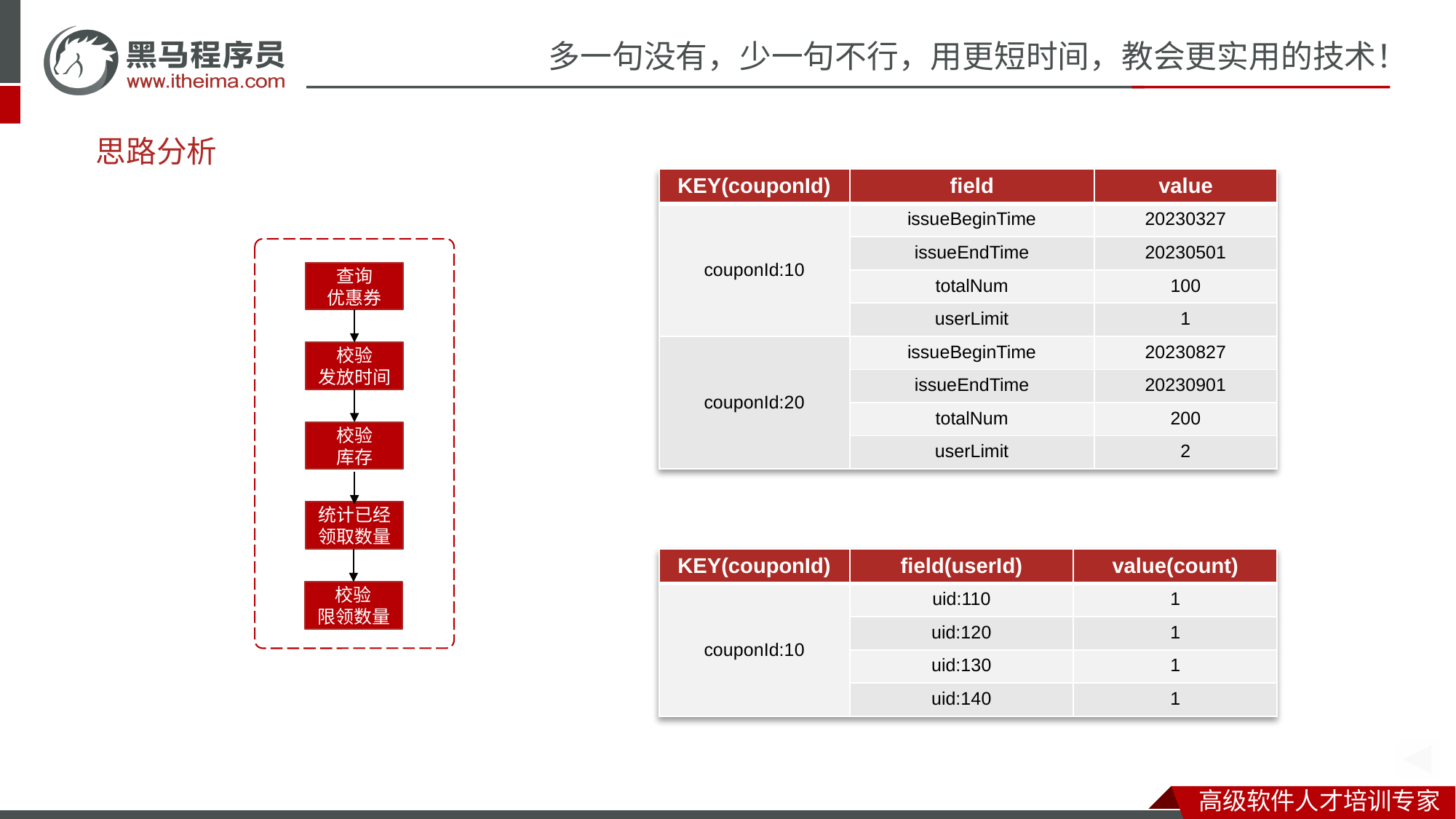

# 思路分析
| KEY(couponId) | field | value |
| --- | --- | --- |
| couponId:10 | issueBeginTime | 20230327 |
|  | issueEndTime | 20230501 |
|  | totalNum | 100 |
|  | userLimit | 1 |
| couponId:20 | issueBeginTime | 20230827 |
|  | issueEndTime | 20230901 |
|  | totalNum | 200 |
|  | userLimit | 2 |

查询
优惠券
校验
发放时间
校验
库存
统计已经
领取数量
| KEY(couponId) | field(userId) | value(count) |
| --- | --- | --- |
| couponId:10 | uid:110 | 1 |
|  | uid:120 | 1 |
|  | uid:130 | 1 |
|  | uid:140 | 1 |
校验
限领数量